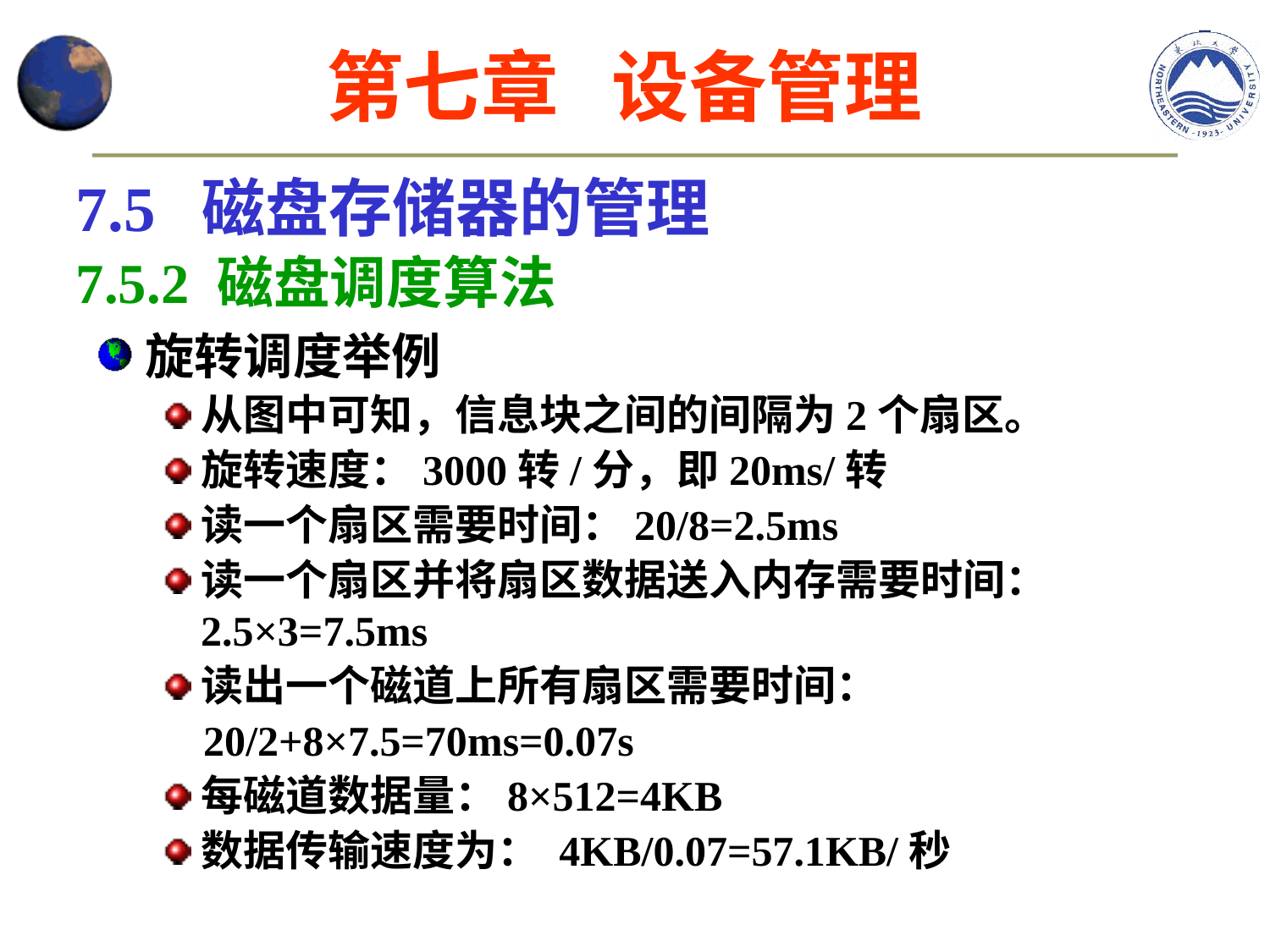

第七章   设备管理
7.5  磁盘存储器的管理
7.5.2 磁盘调度算法
旋转调度举例
从图中可知，信息块之间的间隔为2个扇区。
旋转速度：3000转/分，即20ms/转
读一个扇区需要时间：20/8=2.5ms
读一个扇区并将扇区数据送入内存需要时间：2.5×3=7.5ms
读出一个磁道上所有扇区需要时间：
    20/2+8×7.5=70ms=0.07s
每磁道数据量：8×512=4KB
数据传输速度为： 4KB/0.07=57.1KB/秒